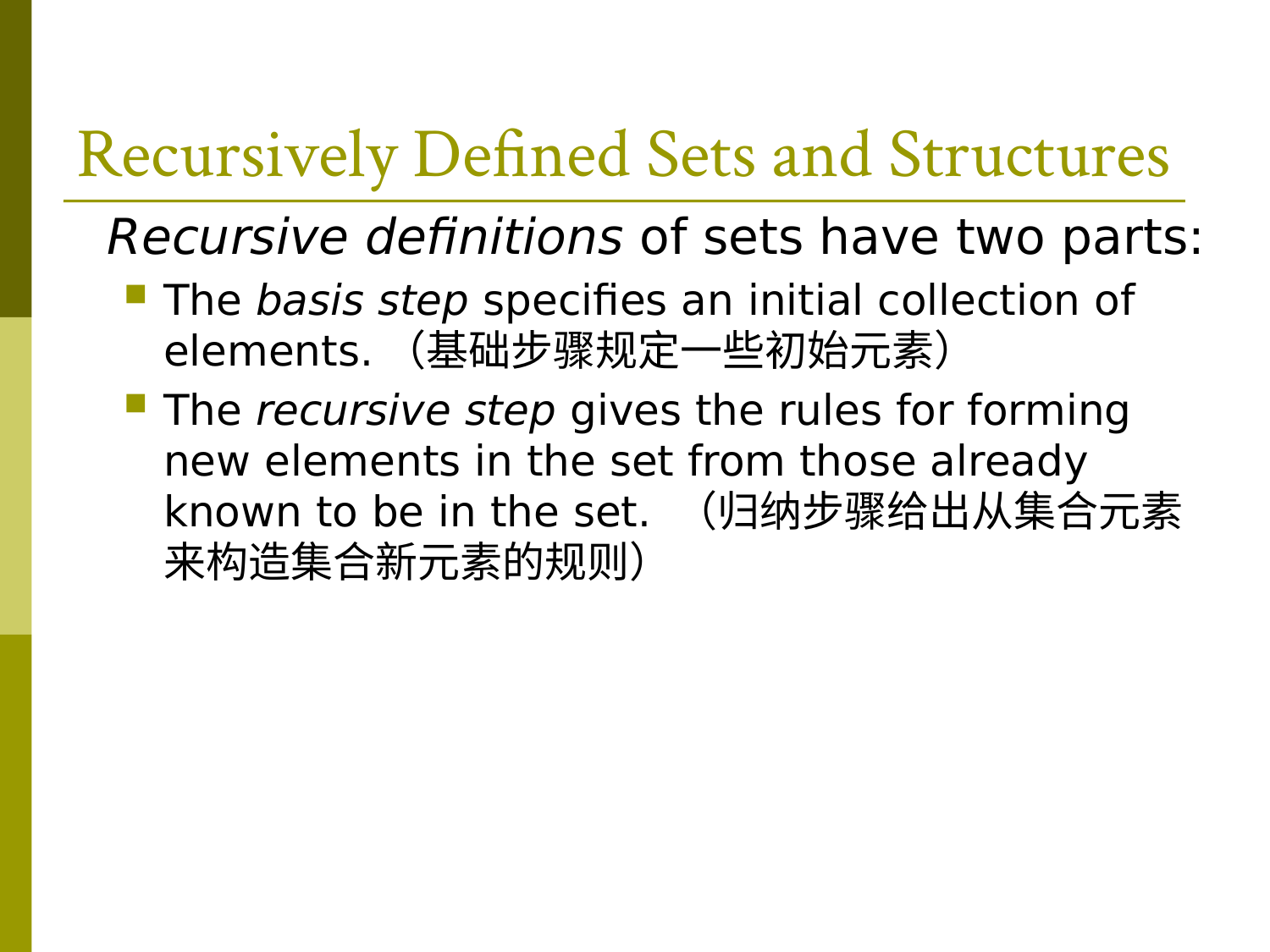

# Recursively Defined Sets and Structures
   Recursive definitions of sets have two parts:
The basis step specifies an initial collection of elements.（基础步骤规定一些初始元素）
The recursive step gives the rules for forming new elements in the set from those already known to be in the set. （归纳步骤给出从集合元素来构造集合新元素的规则）